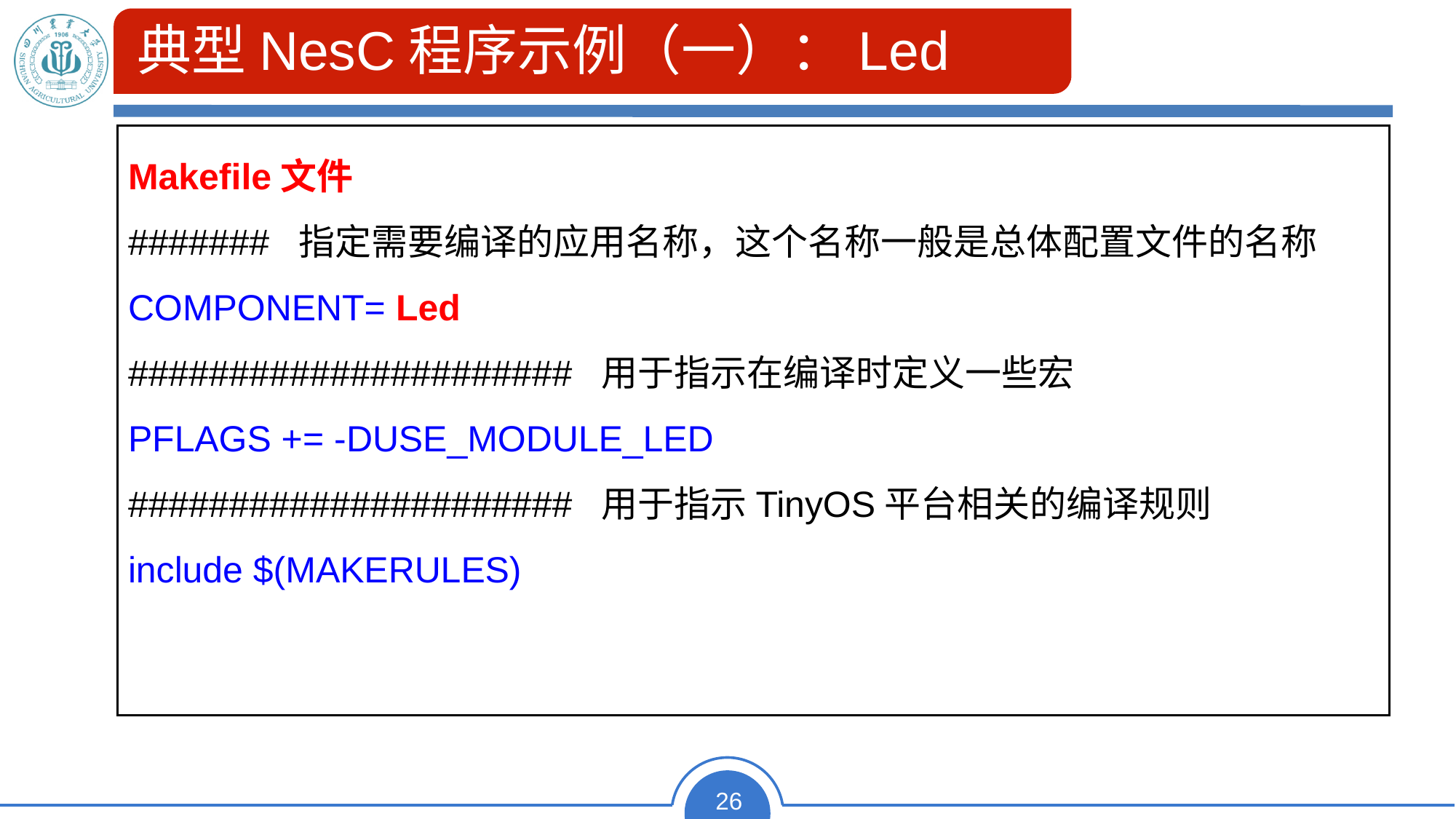

# 典型NesC程序示例（一）：Led
Makefile文件
#######  指定需要编译的应用名称，这个名称一般是总体配置文件的名称
COMPONENT= Led
######################  用于指示在编译时定义一些宏
PFLAGS += -DUSE_MODULE_LED
######################  用于指示TinyOS平台相关的编译规则
include $(MAKERULES)